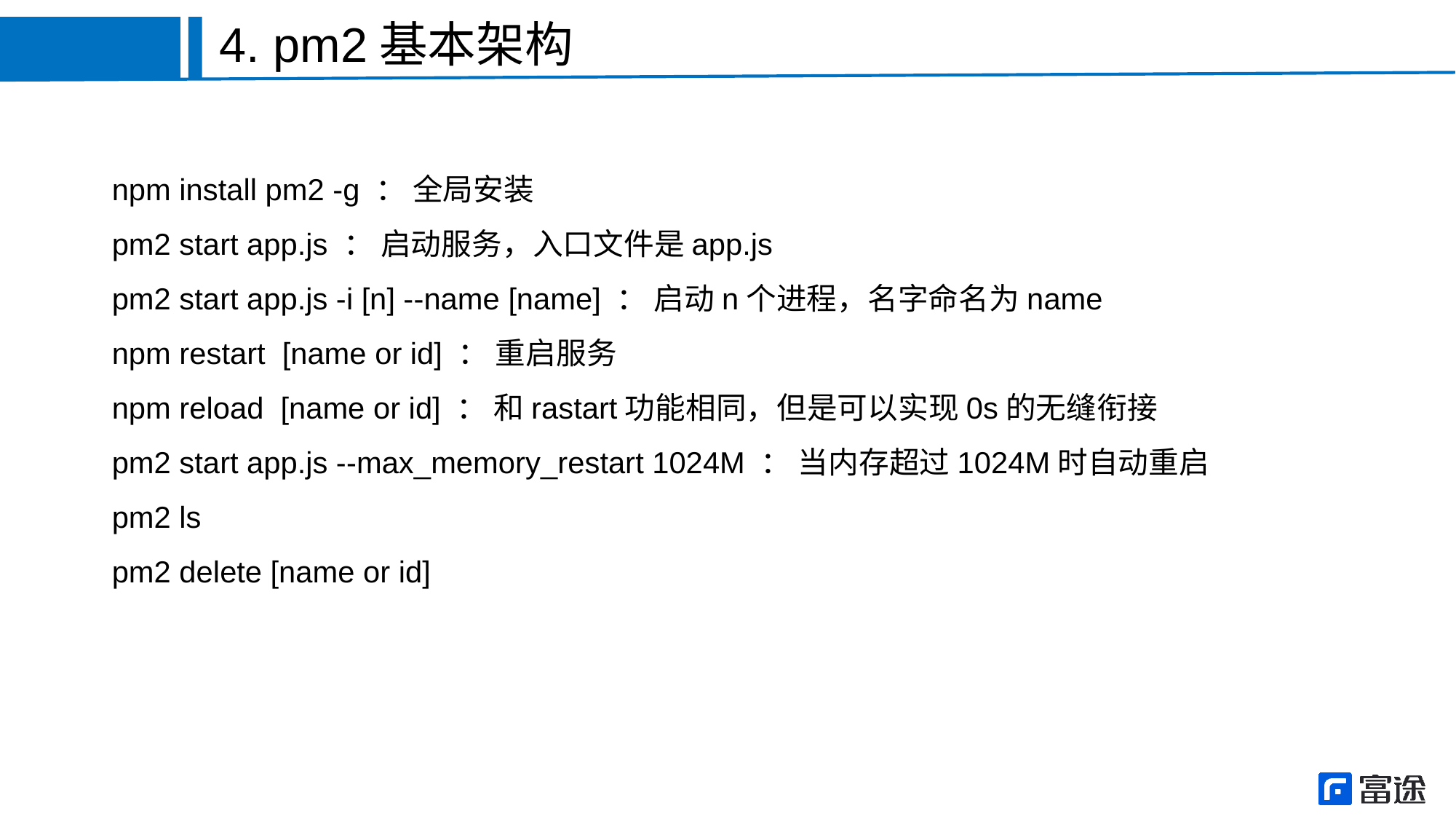

4. pm2基本架构
npm install pm2 -g ： 全局安装
pm2 start app.js ： 启动服务，入口文件是app.js
pm2 start app.js -i [n] --name [name] ： 启动n个进程，名字命名为name
npm restart  [name or id] ： 重启服务
npm reload  [name or id] ： 和rastart功能相同，但是可以实现0s的无缝衔接
pm2 start app.js --max_memory_restart 1024M ： 当内存超过1024M时自动重启
pm2 ls
pm2 delete [name or id]